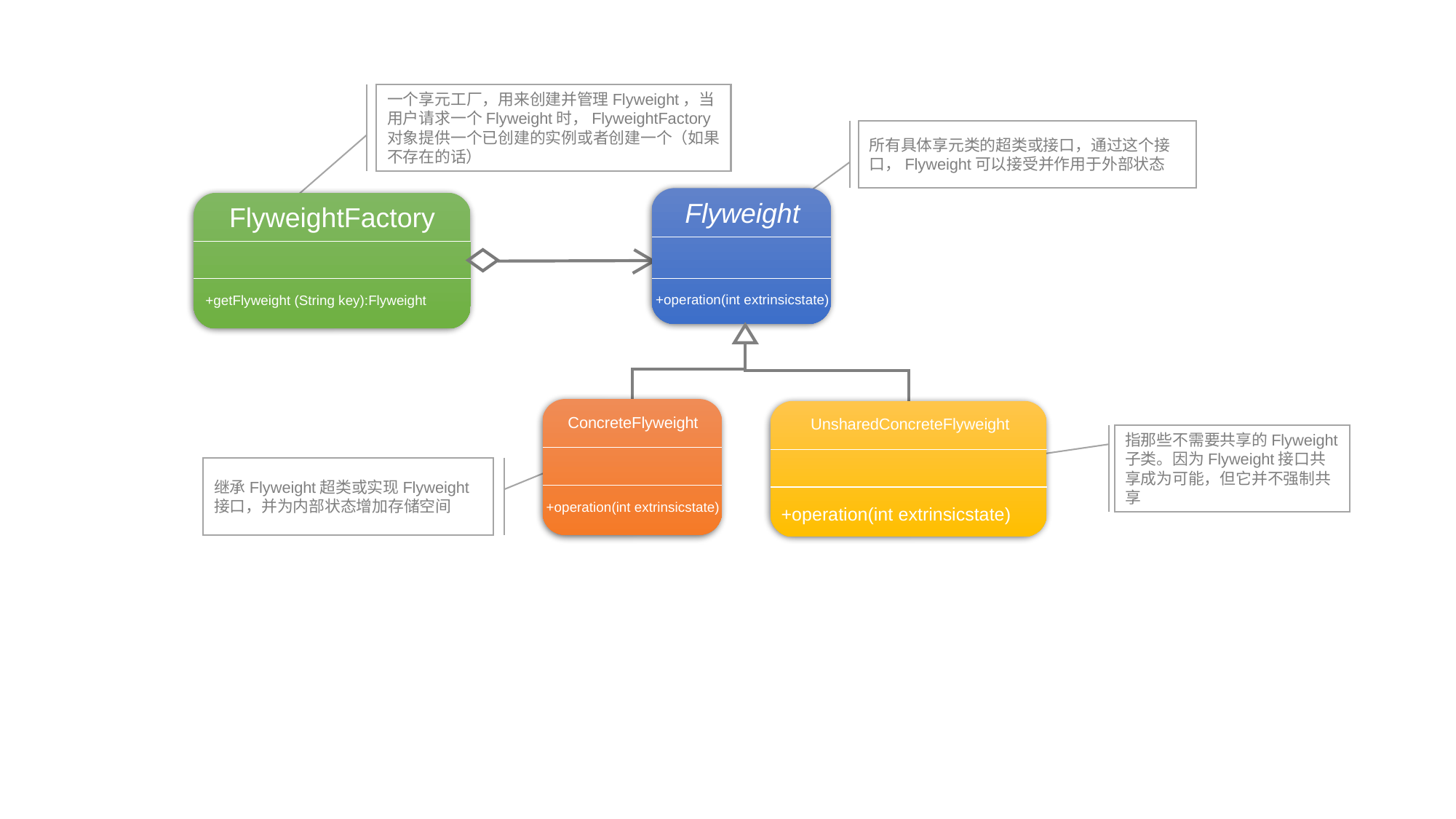

一个享元工厂，用来创建并管理Flyweight，当用户请求一个Flyweight时，FlyweightFactory对象提供一个已创建的实例或者创建一个（如果不存在的话）
所有具体享元类的超类或接口，通过这个接口，Flyweight可以接受并作用于外部状态

Flyweight

FlyweightFactory

+operation(int extrinsicstate)
+getFlyweight (String key):Flyweight

ConcreteFlyweight

UnsharedConcreteFlyweight
指那些不需要共享的Flyweight子类。因为Flyweight接口共享成为可能，但它并不强制共享
继承Flyweight超类或实现Flyweight接口，并为内部状态增加存储空间
+operation(int extrinsicstate)
+operation(int extrinsicstate)